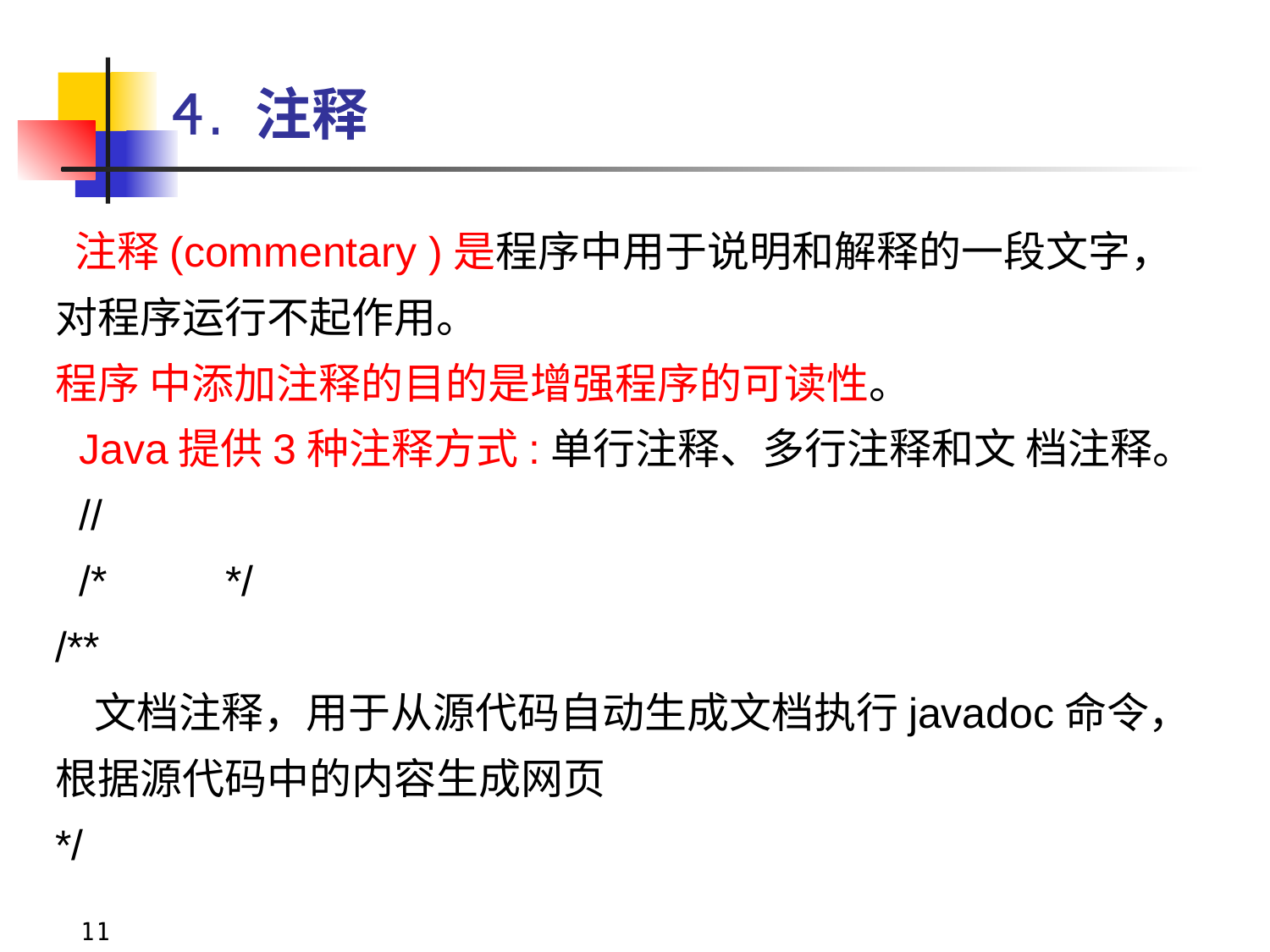

# 4. 注释
 注释(commentary )是程序中用于说明和解释的一段文字，对程序运行不起作用。
程序 中添加注释的目的是增强程序的可读性。
  Java提供3种注释方式:单行注释、多行注释和文 档注释。
  //
  /*          */
/**
   文档注释，用于从源代码自动生成文档执行javadoc命令，根据源代码中的内容生成网页
*/
11